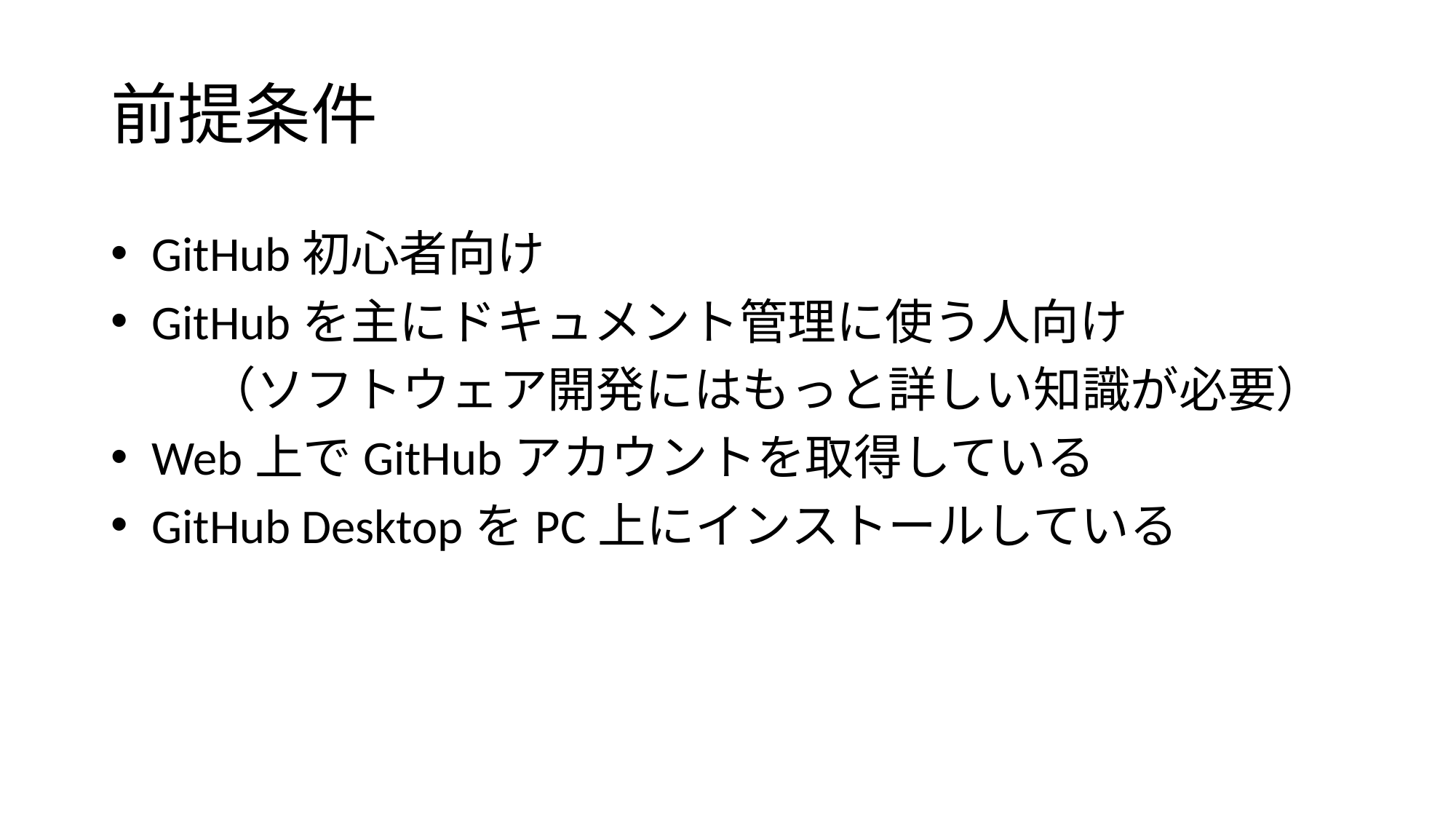

# 前提条件
GitHub初心者向け
GitHubを主にドキュメント管理に使う人向け
　　（ソフトウェア開発にはもっと詳しい知識が必要）
Web上でGitHubアカウントを取得している
GitHub DesktopをPC上にインストールしている